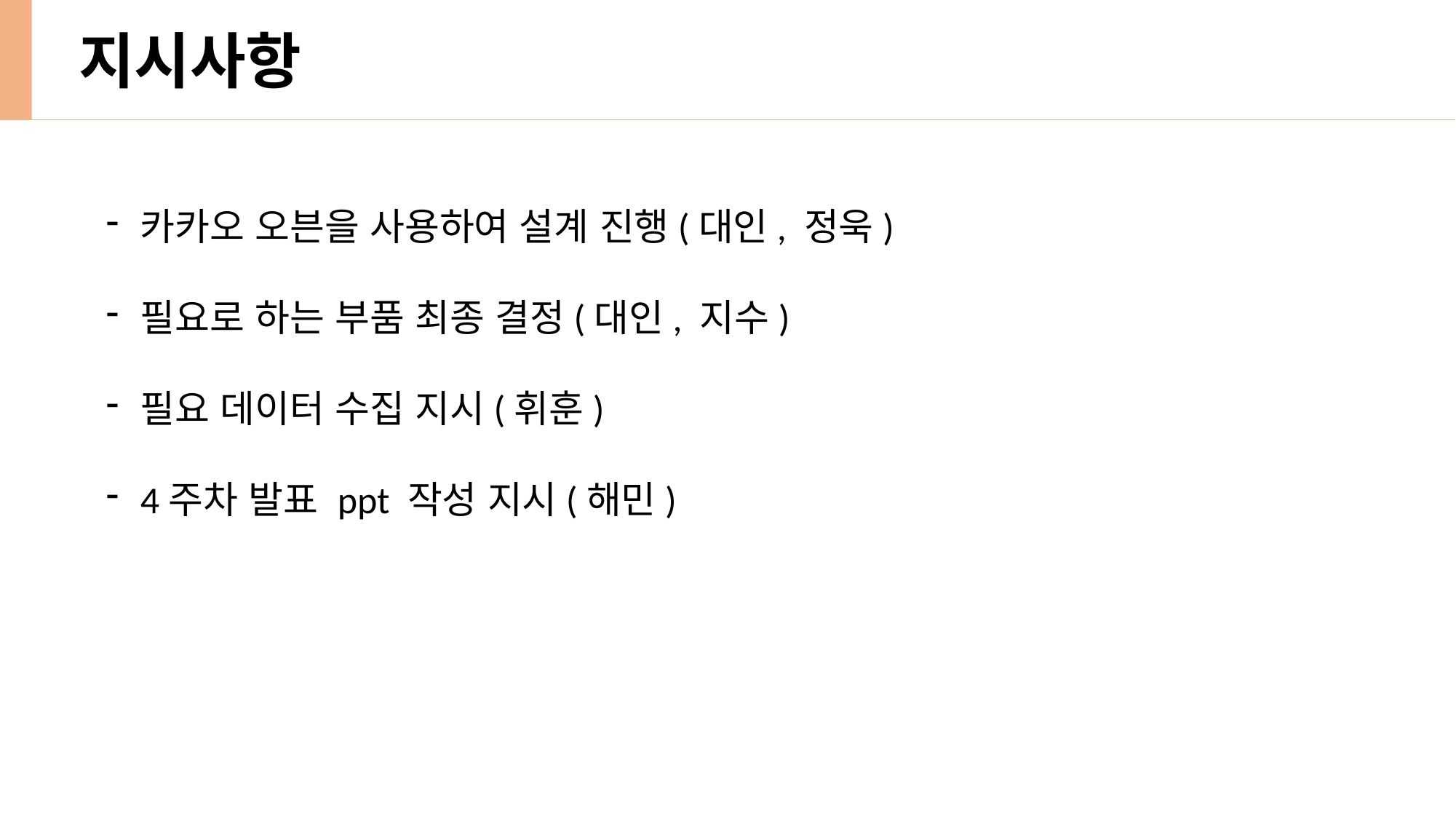

지시사항
카카오 오븐을 사용하여 설계 진행(대인, 정욱)
필요로 하는 부품 최종 결정(대인, 지수)
필요 데이터 수집 지시(휘훈)
4주차 발표 ppt 작성 지시(해민)